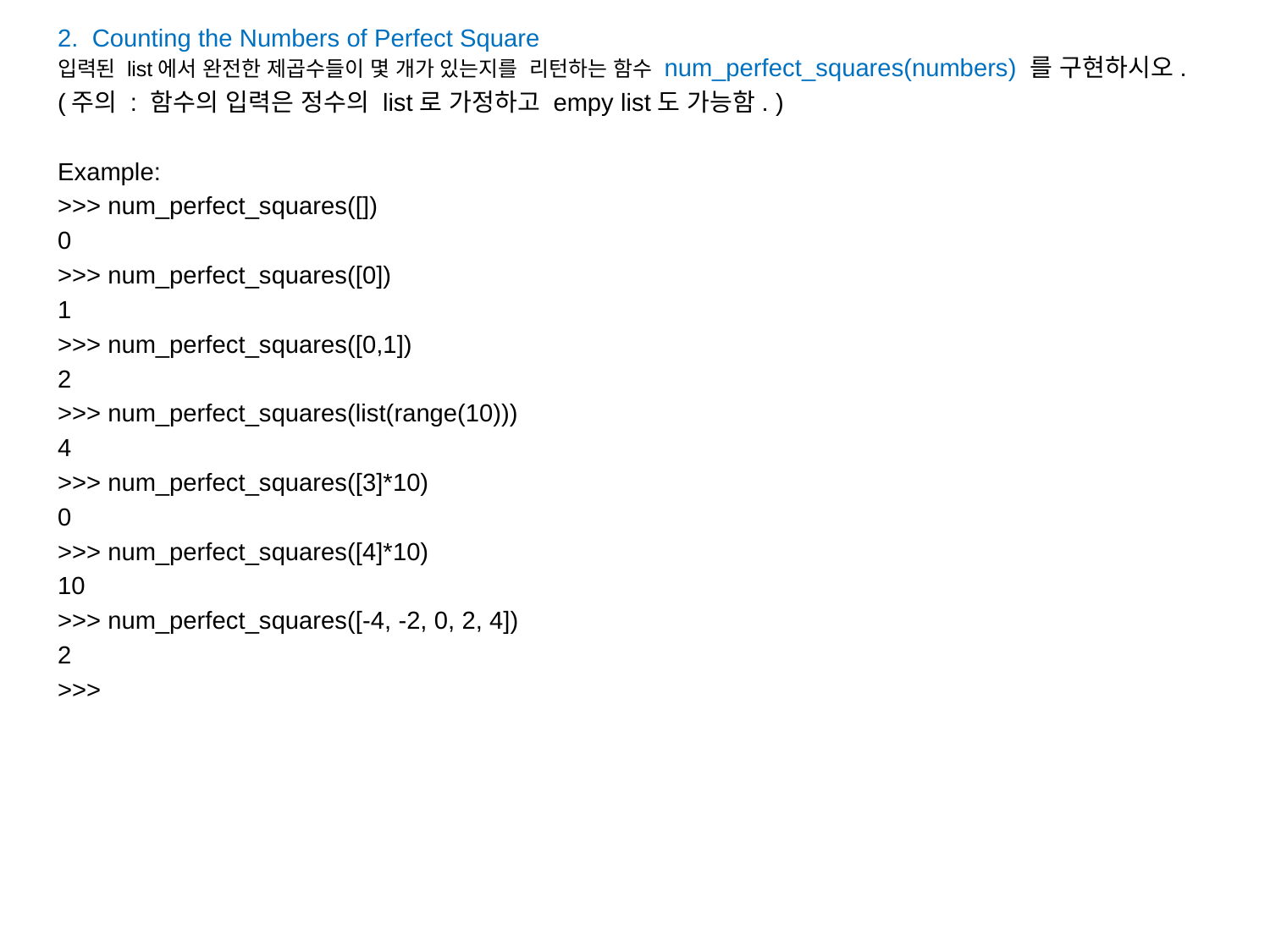

2.  Counting the Numbers of Perfect Square
입력된 list에서 완전한 제곱수들이 몇 개가 있는지를  리턴하는 함수 num_perfect_squares(numbers) 를 구현하시오.
(주의 : 함수의 입력은 정수의 list로 가정하고 empy list도 가능함. )

Example:
>>> num_perfect_squares([])
0
>>> num_perfect_squares([0])
1
>>> num_perfect_squares([0,1])
2
>>> num_perfect_squares(list(range(10)))
4
>>> num_perfect_squares([3]*10)
0
>>> num_perfect_squares([4]*10)
10
>>> num_perfect_squares([-4, -2, 0, 2, 4])
2
>>>